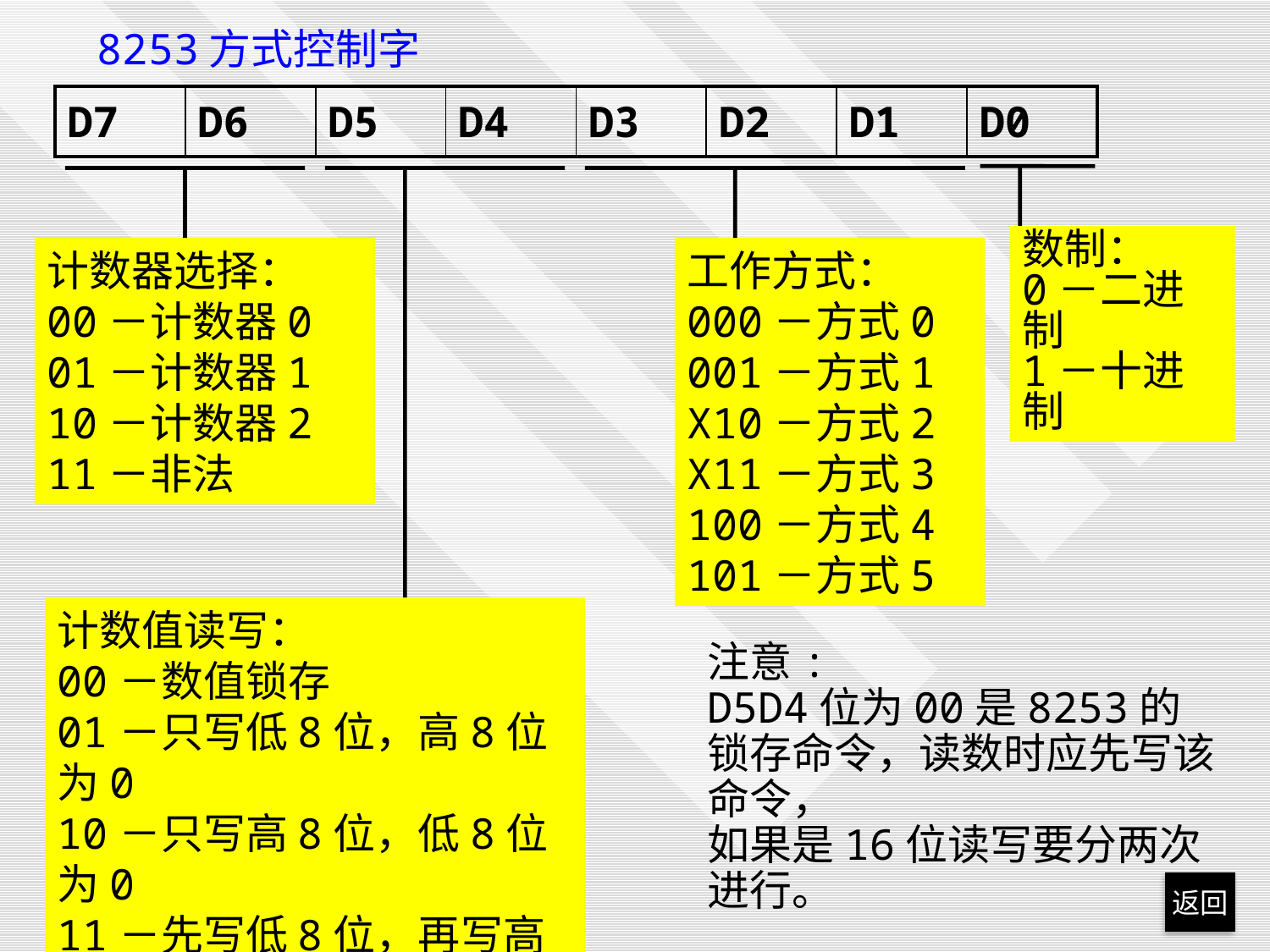

8253方式控制字
| D7 | D6 | D5 | D4 | D3 | D2 | D1 | D0 |
| --- | --- | --- | --- | --- | --- | --- | --- |

数制：
0－二进制
1－十进制
计数器选择：
00－计数器0
01－计数器1
10－计数器2
11－非法
工作方式：
000－方式0
001－方式1
X10－方式2
X11－方式3
100－方式4
101－方式5
计数值读写：
00－数值锁存
01－只写低8位，高8位为0
10－只写高8位，低8位为0
11－先写低8位，再写高8位
注意:
D5D4位为00是8253的锁存命令，读数时应先写该命令，
如果是16位读写要分两次进行。
返回